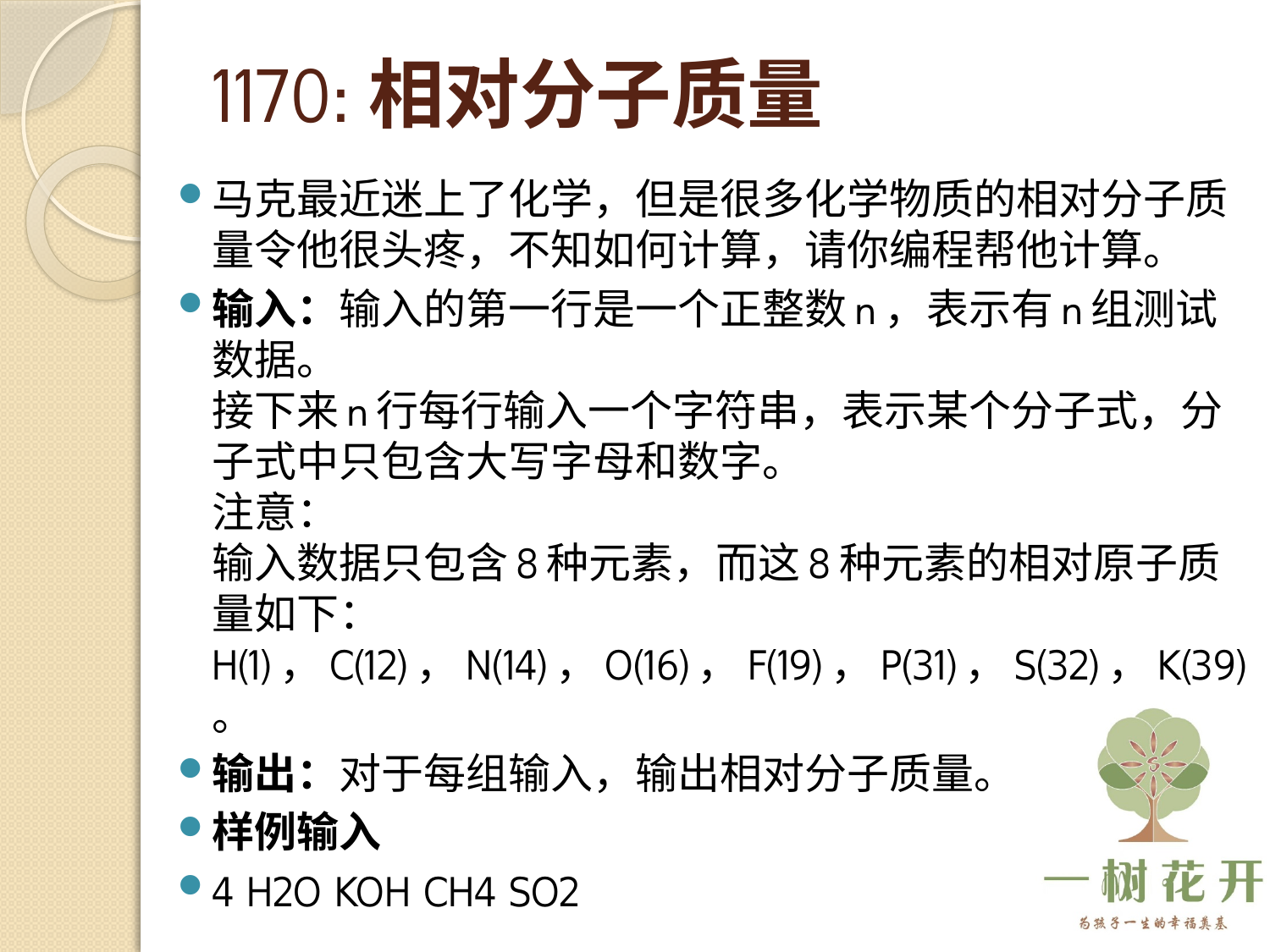

# 1170:相对分子质量
马克最近迷上了化学，但是很多化学物质的相对分子质量令他很头疼，不知如何计算，请你编程帮他计算。
输入：输入的第一行是一个正整数n，表示有n组测试数据。
接下来n行每行输入一个字符串，表示某个分子式，分子式中只包含大写字母和数字。
注意：
输入数据只包含8种元素，而这8种元素的相对原子质量如下：
H(1)，C(12)，N(14)，O(16)，F(19)，P(31)，S(32)，K(39)。
输出：对于每组输入，输出相对分子质量。
样例输入
4 H2O KOH CH4 SO2